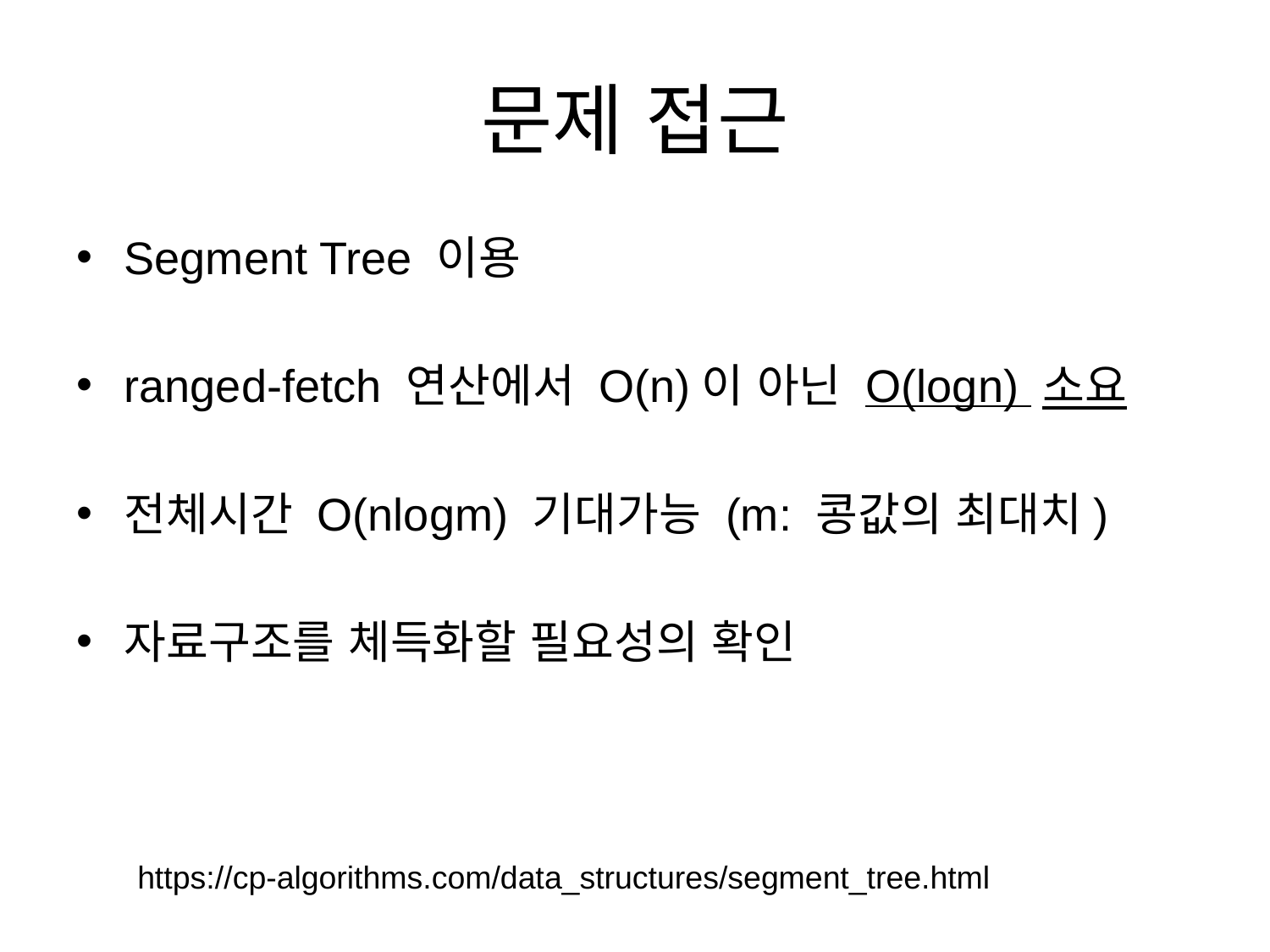

# 문제 접근
Segment Tree 이용

ranged-fetch 연산에서 O(n)이 아닌 O(logn) 소요

전체시간 O(nlogm) 기대가능 (m: 콩값의 최대치)

자료구조를 체득화할 필요성의 확인
https://cp-algorithms.com/data_structures/segment_tree.html